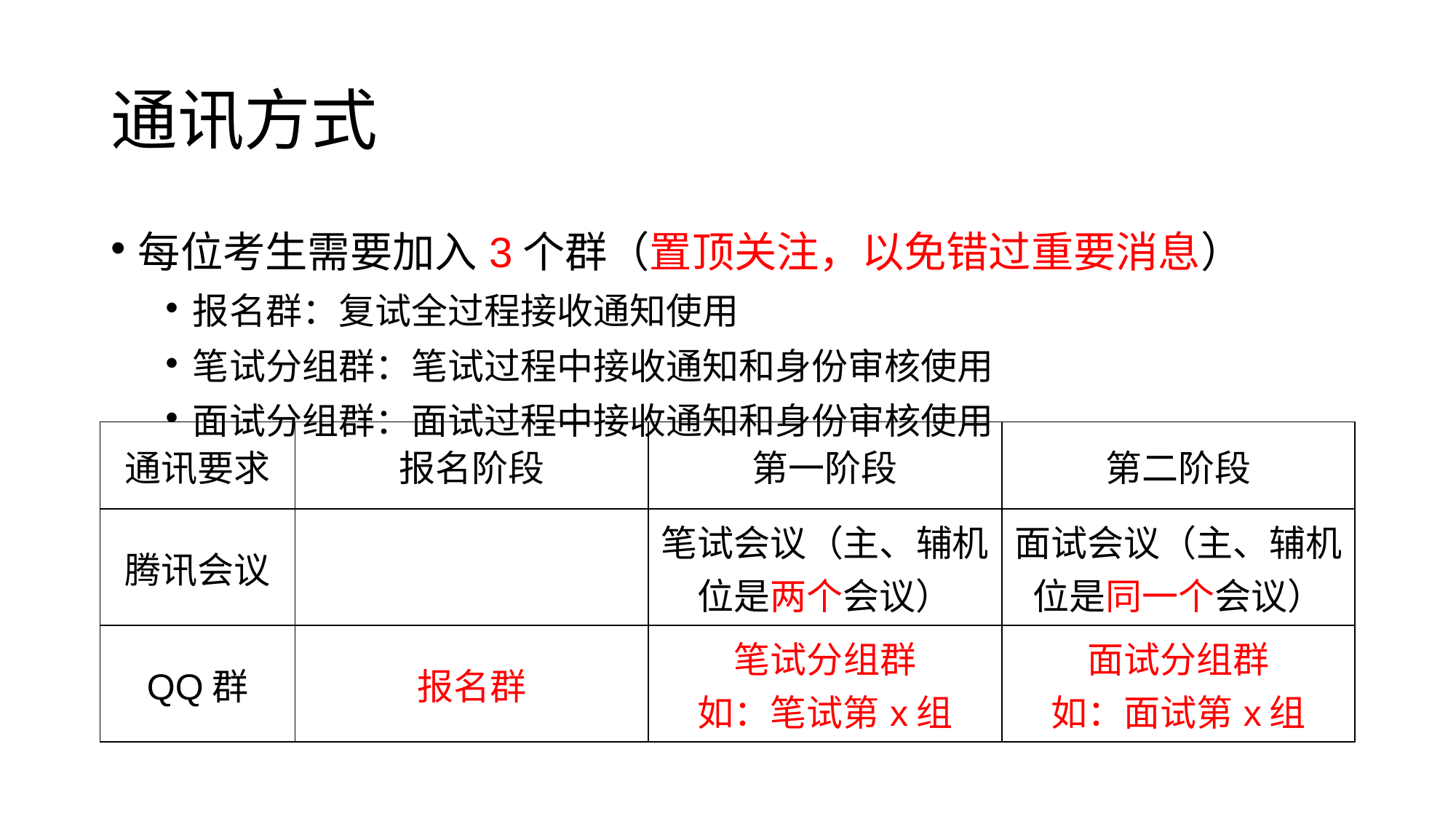

# 通讯方式
每位考生需要加入3个群（置顶关注，以免错过重要消息）
报名群：复试全过程接收通知使用
笔试分组群：笔试过程中接收通知和身份审核使用
面试分组群：面试过程中接收通知和身份审核使用
| 通讯要求 | 报名阶段 | 第一阶段 | 第二阶段 |
| --- | --- | --- | --- |
| 腾讯会议 |  | 笔试会议（主、辅机位是两个会议） | 面试会议（主、辅机位是同一个会议） |
| QQ群 | 报名群 | 笔试分组群 如：笔试第x组 | 面试分组群 如：面试第x组 |